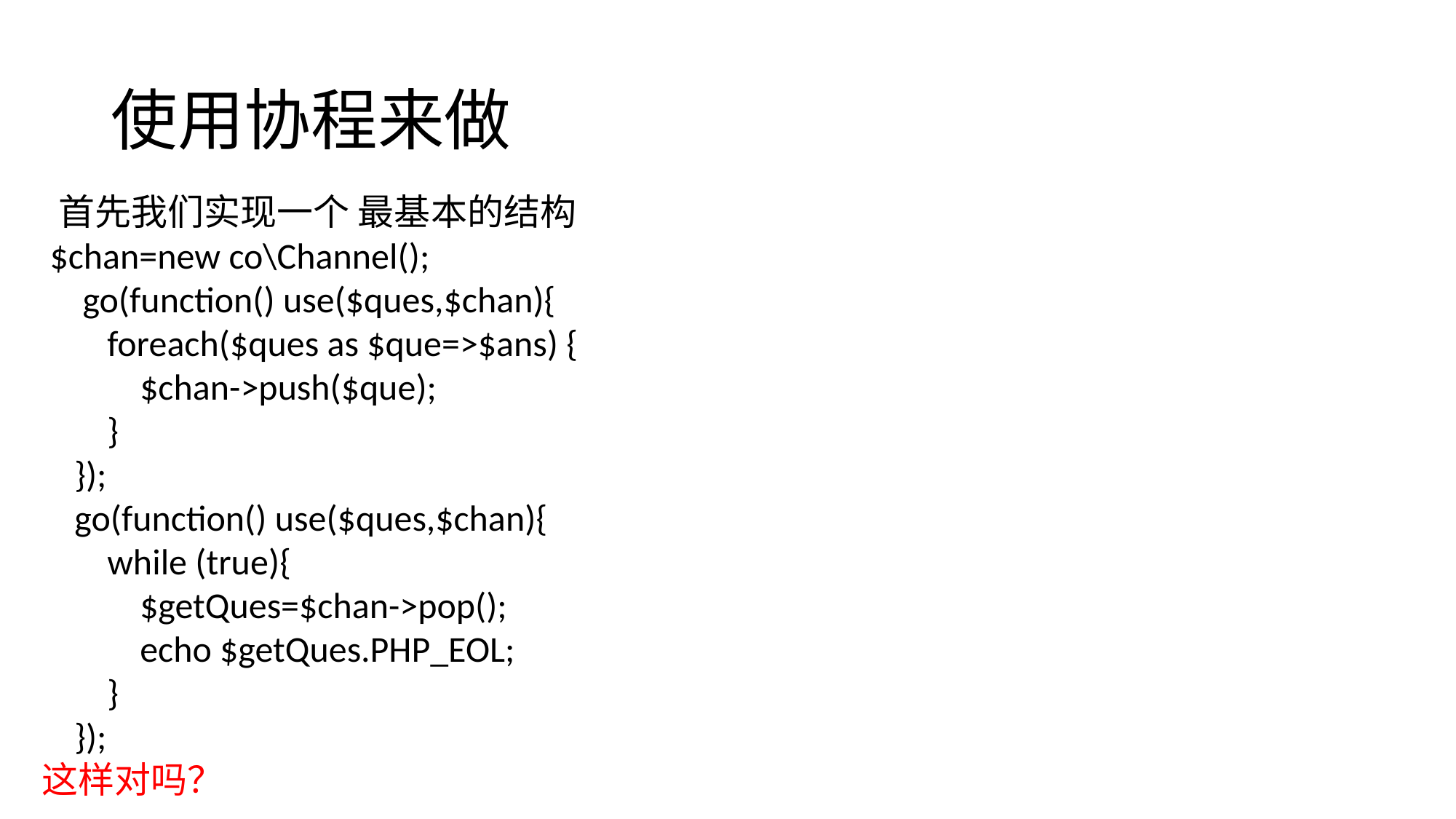

# 使用协程来做
 首先我们实现一个 最基本的结构
 $chan=new co\Channel();
     go(function() use($ques,$chan){
        foreach($ques as $que=>$ans) {
            $chan->push($que);
        }
    });
    go(function() use($ques,$chan){
        while (true){
            $getQues=$chan->pop();
            echo $getQues.PHP_EOL;
        }
    });
这样对吗？